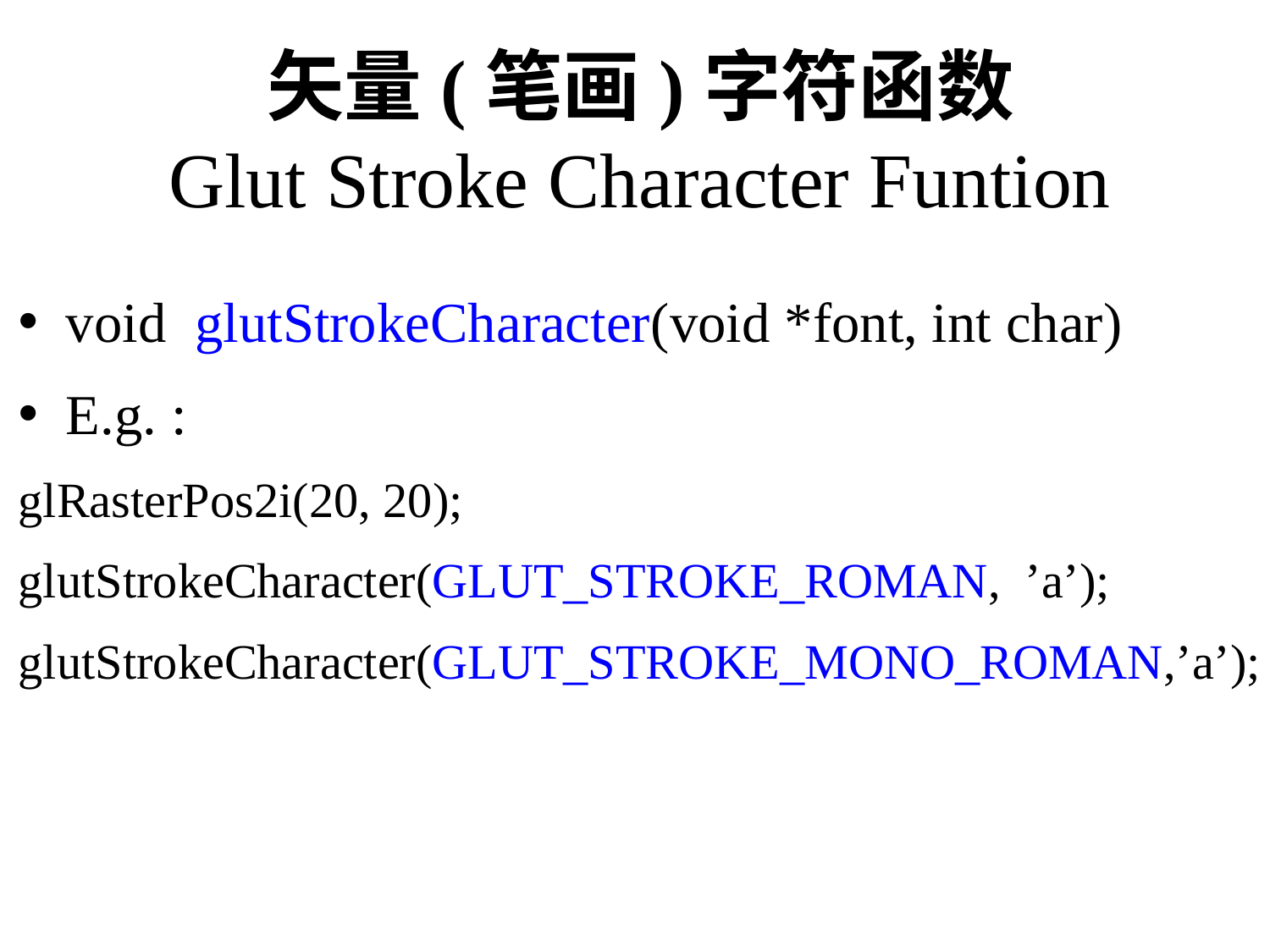

# 矢量(笔画)字符函数 Glut Stroke Character Funtion
void  glutStrokeCharacter(void *font, int char)
E.g. :
glRasterPos2i(20, 20);
glutStrokeCharacter(GLUT_STROKE_ROMAN,  ’a’);
glutStrokeCharacter(GLUT_STROKE_MONO_ROMAN,’a’);